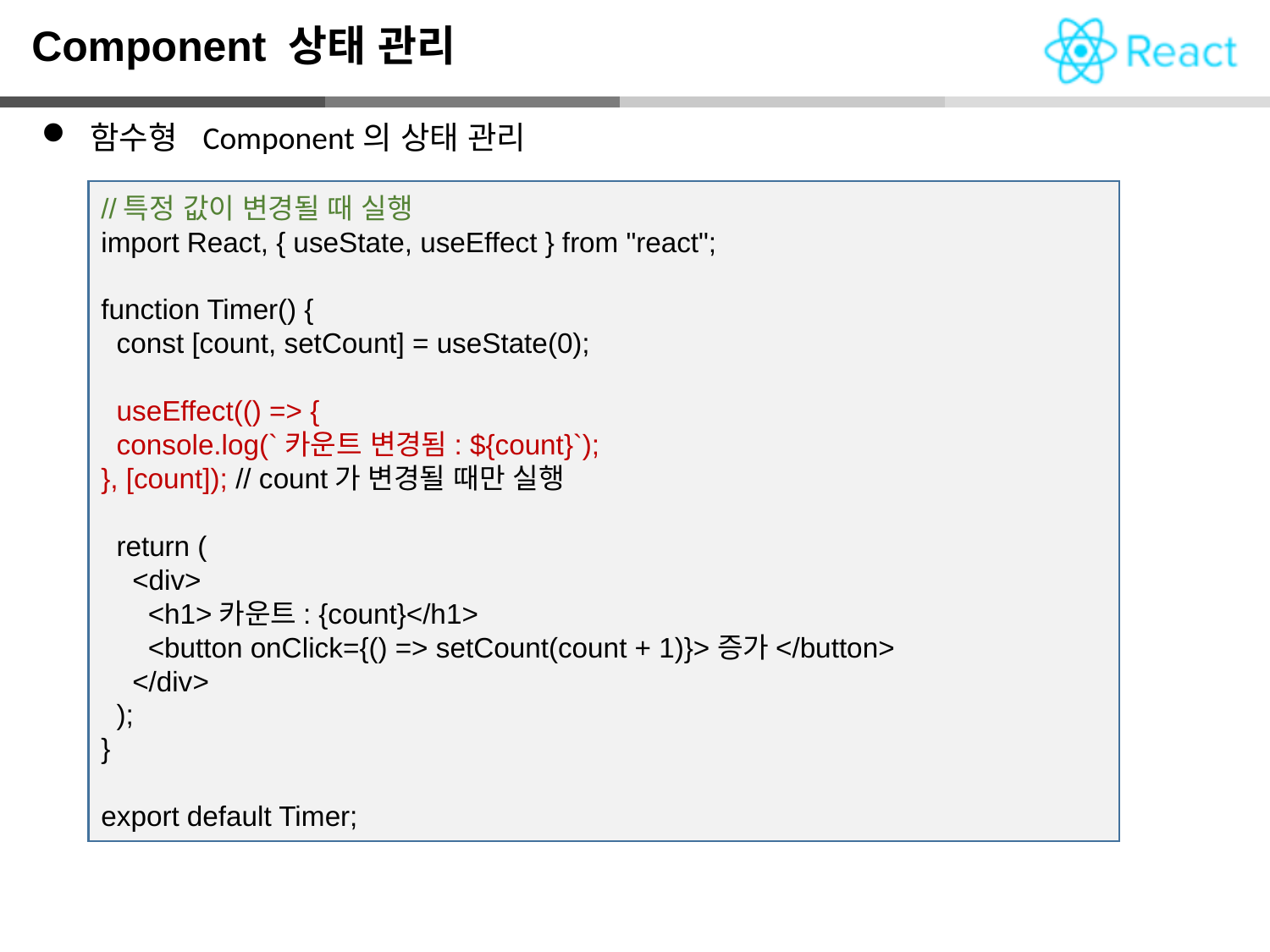

Component 상태 관리
 함수형  Component의 상태 관리
//특정 값이 변경될 때 실행
import React, { useState, useEffect } from "react";

function Timer() {
  const [count, setCount] = useState(0);

  useEffect(() => {
  console.log(`카운트 변경됨: ${count}`);
}, [count]); // count가 변경될 때만 실행

  return (
    <div>
      <h1>카운트: {count}</h1>
      <button onClick={() => setCount(count + 1)}>증가</button>
    </div>
  );
}

export default Timer;